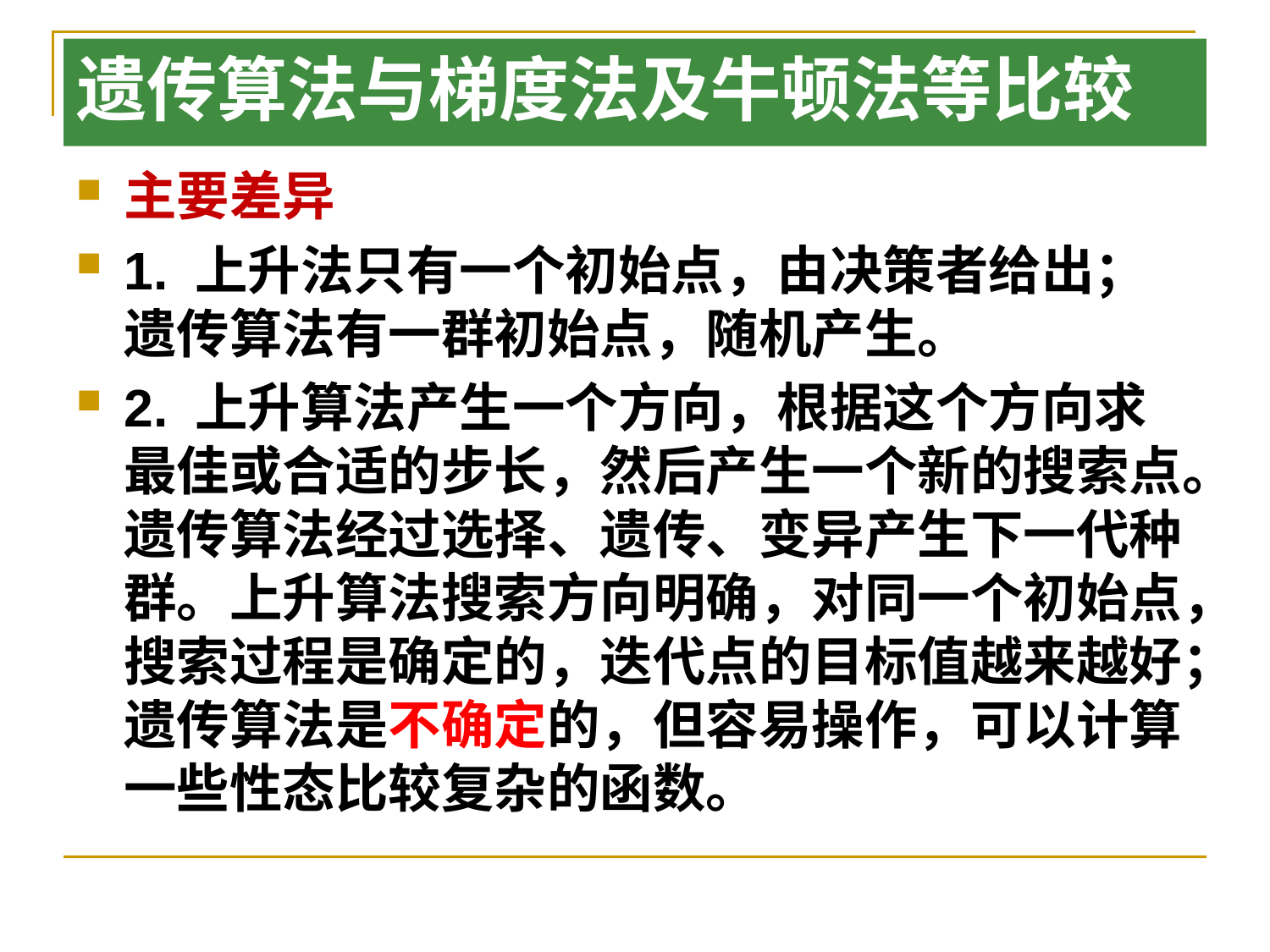

# 遗传算法与梯度法及牛顿法等比较
主要差异
1. 上升法只有一个初始点，由决策者给出；遗传算法有一群初始点，随机产生。
2. 上升算法产生一个方向，根据这个方向求最佳或合适的步长，然后产生一个新的搜索点。遗传算法经过选择、遗传、变异产生下一代种群。上升算法搜索方向明确，对同一个初始点，搜索过程是确定的，迭代点的目标值越来越好；遗传算法是不确定的，但容易操作，可以计算一些性态比较复杂的函数。